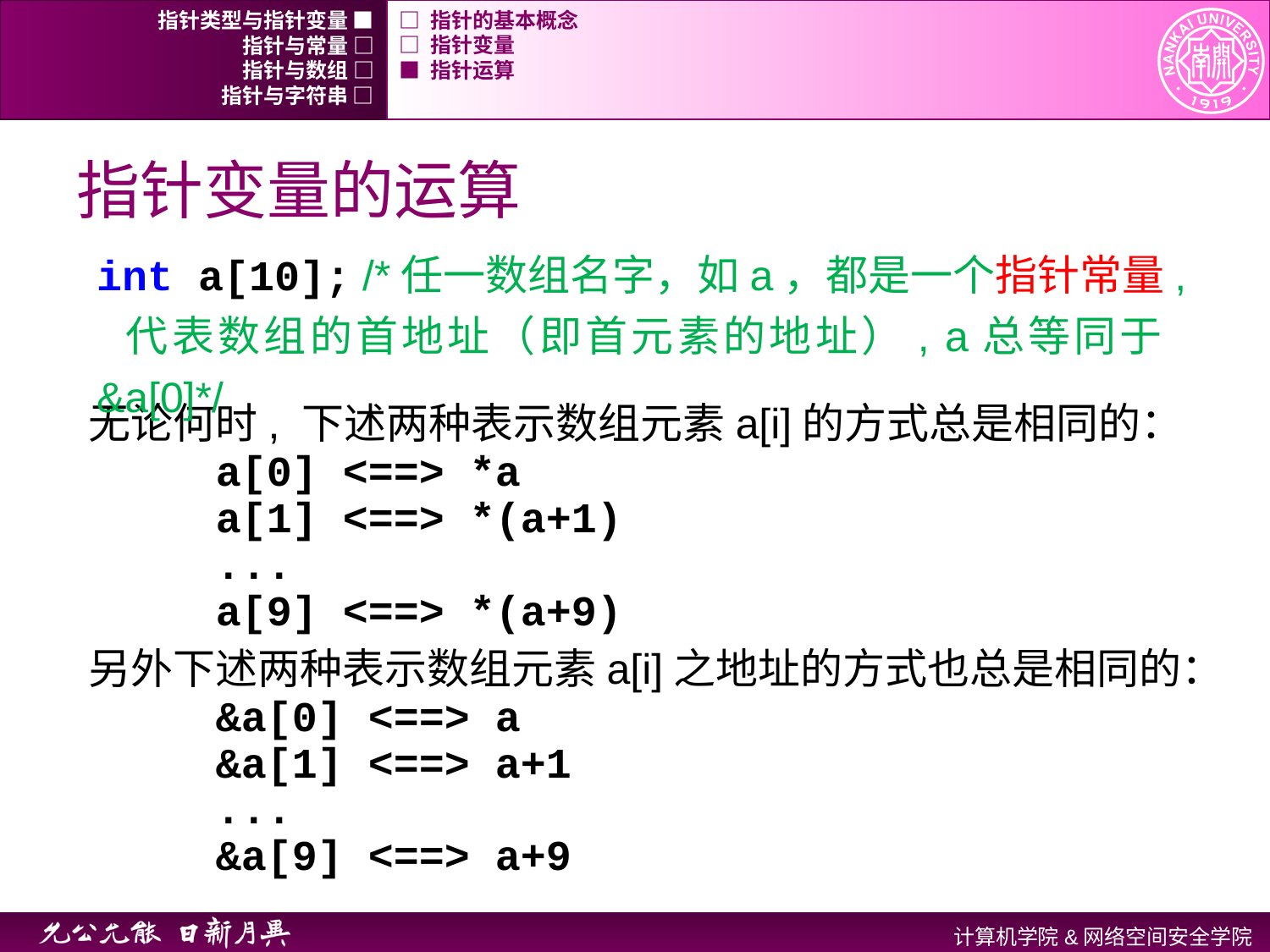

指针类型与指针变量 ■
□ 指针的基本概念
指针与常量 □
□ 指针变量
指针与数组 □
■ 指针运算
指针与字符串 □

# 指针变量的运算
int a[10]; /*任一数组名字，如a，都是一个指针常量, 代表数组的首地址（即首元素的地址）, a总等同于&a[0]*/
	无论何时, 下述两种表示数组元素a[i]的方式总是相同的：
		a[0] <==> *a
		a[1] <==> *(a+1)
		...
		a[9] <==> *(a+9)
	另外下述两种表示数组元素a[i]之地址的方式也总是相同的：
		&a[0] <==> a
		&a[1] <==> a+1
		...
		&a[9] <==> a+9